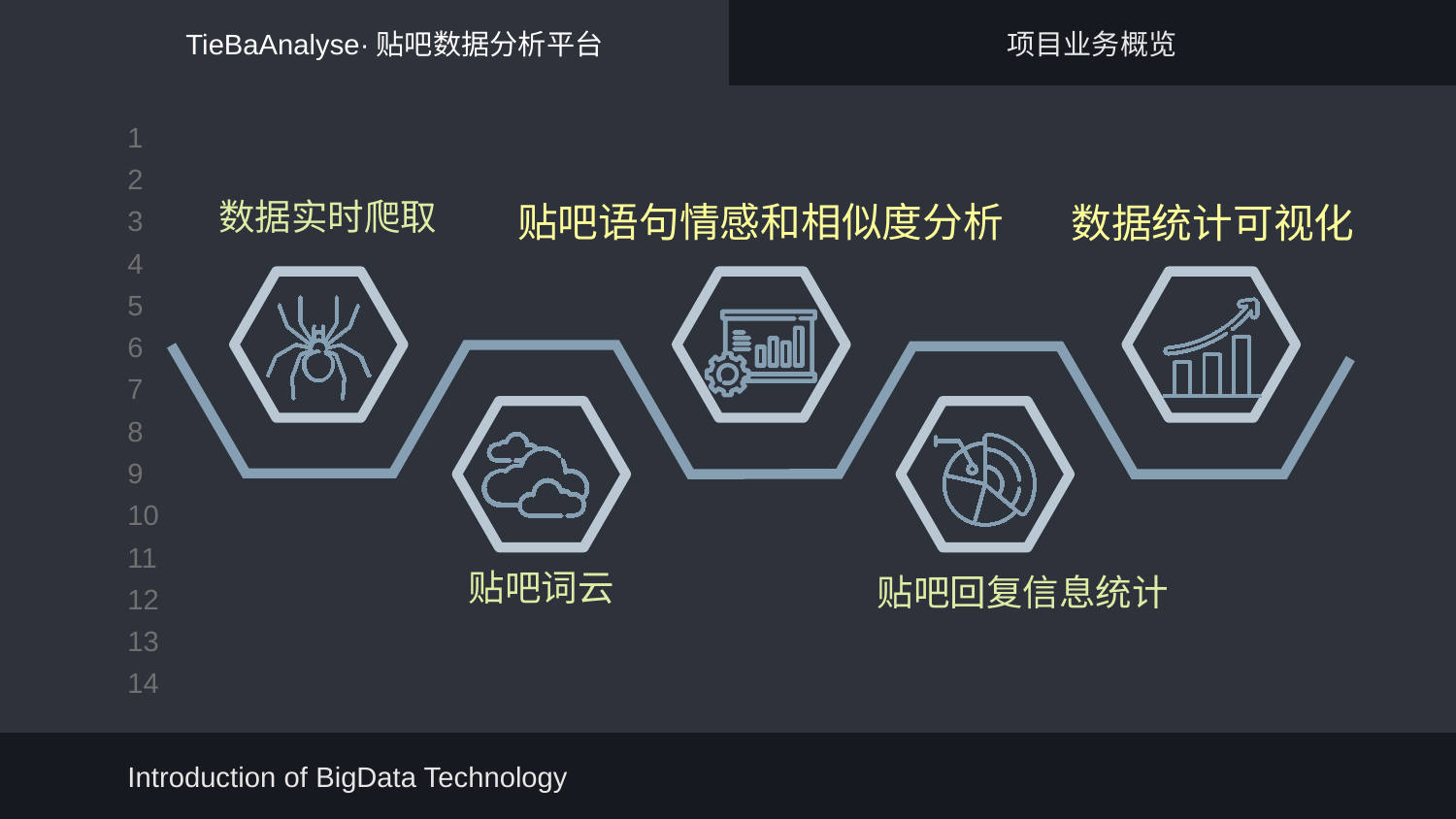

TieBaAnalyse·贴吧数据分析平台
项目业务概览
数据实时爬取
贴吧语句情感和相似度分析
数据统计可视化

贴吧词云
贴吧回复信息统计
Introduction of BigData Technology